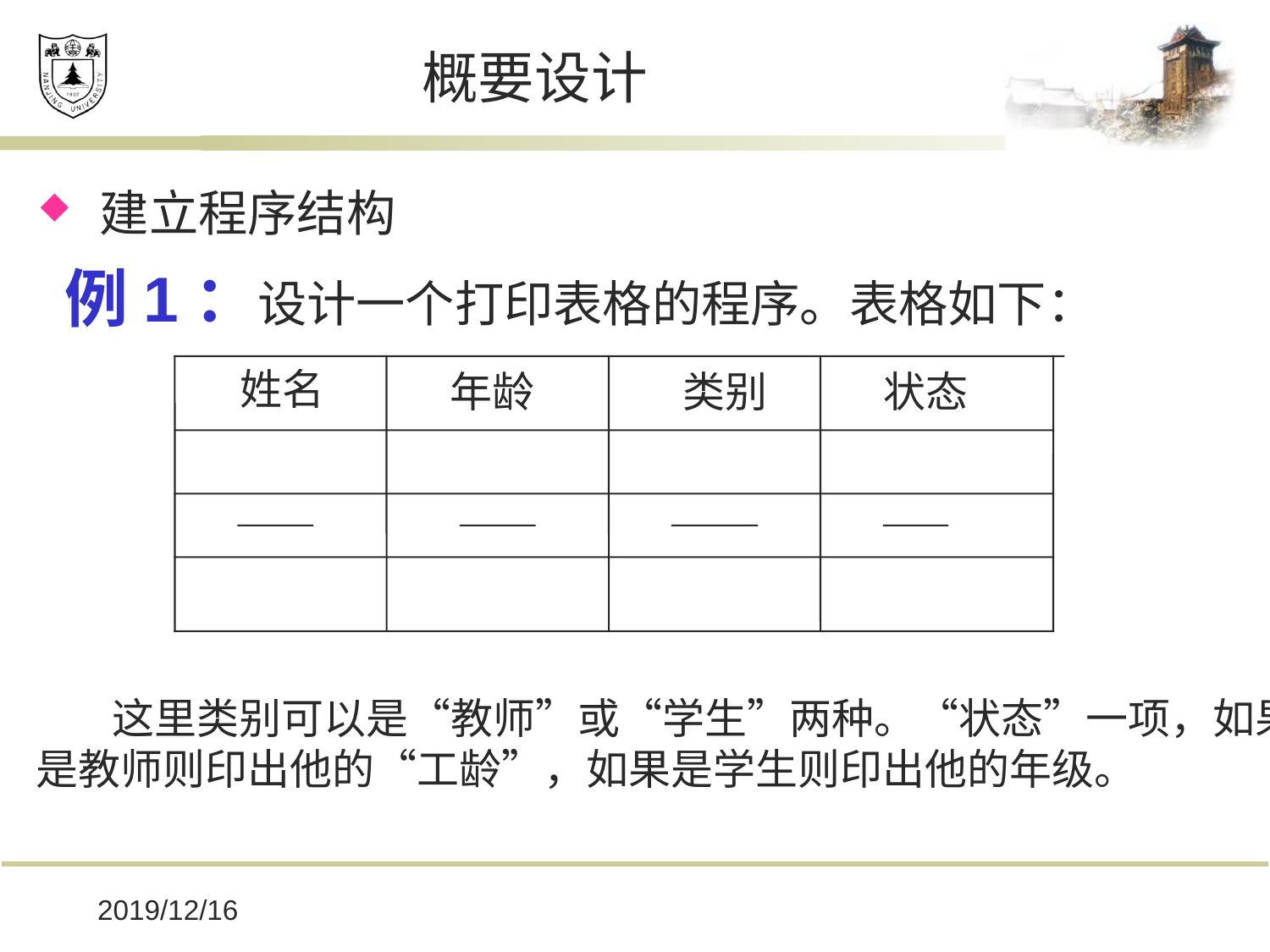

# 概要设计
建立程序结构
 例1：设计一个打印表格的程序。表格如下：

姓名

年龄
类别
状态

       这里类别可以是“教师”或“学生”两种。“状态”一项，如果
是教师则印出他的“工龄”，如果是学生则印出他的年级。
2019/12/16